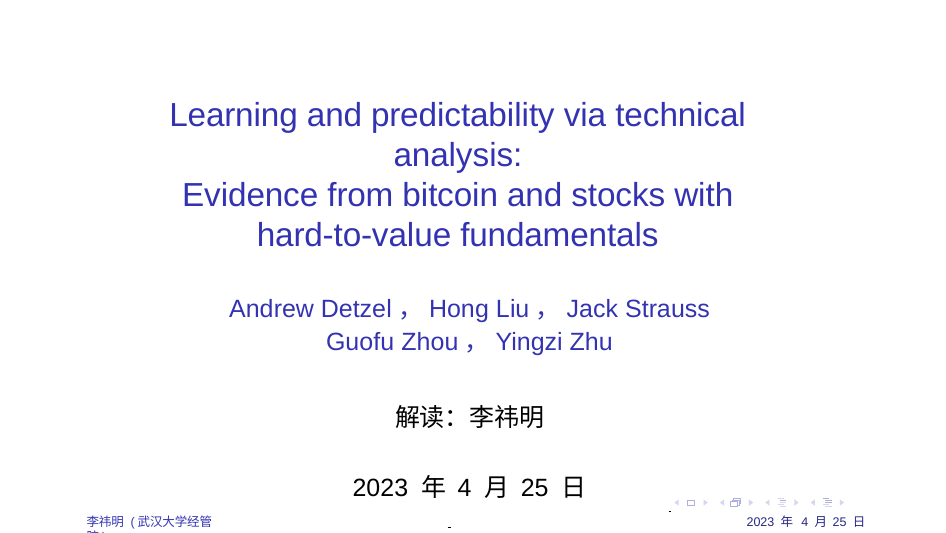

# Learning and predictability via technical analysis: Evidence from bitcoin and stocks with hard-to-value fundamentals
Andrew Detzel，Hong Liu，Jack Strauss
Guofu Zhou，Yingzi Zhu

解读：李祎明

2023 年 4 月 25 日

2023 年  4 月 25 日	1 / 63
李祎明 (武汉大学经管院)